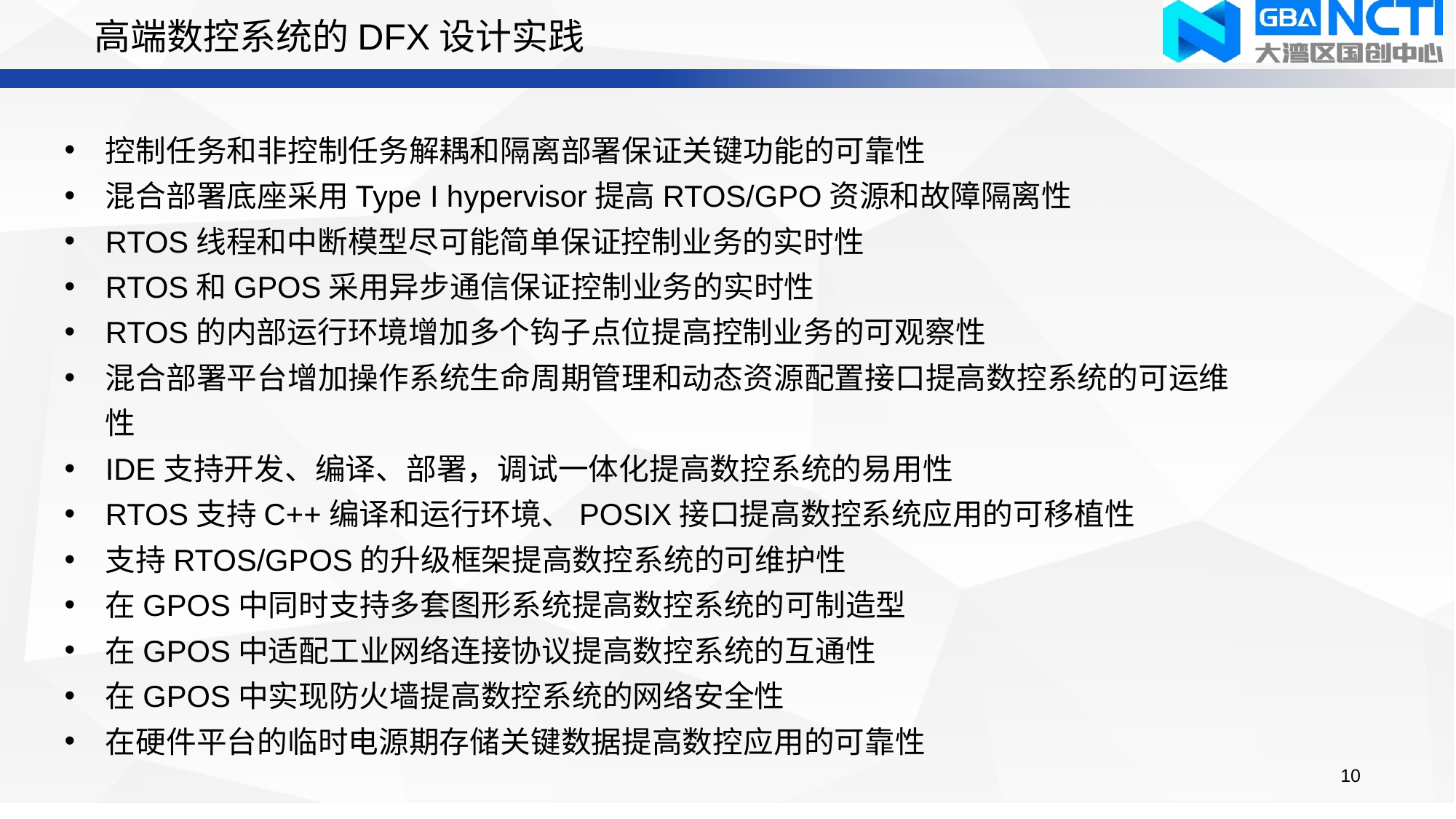

高端数控系统的DFX设计实践

控制任务和非控制任务解耦和隔离部署保证关键功能的可靠性
混合部署底座采用Type I hypervisor提高RTOS/GPO资源和故障隔离性
RTOS线程和中断模型尽可能简单保证控制业务的实时性
RTOS和GPOS采用异步通信保证控制业务的实时性
RTOS的内部运行环境增加多个钩子点位提高控制业务的可观察性
混合部署平台增加操作系统生命周期管理和动态资源配置接口提高数控系统的可运维性
IDE支持开发、编译、部署，调试一体化提高数控系统的易用性
RTOS支持C++编译和运行环境、POSIX接口提高数控系统应用的可移植性
支持RTOS/GPOS的升级框架提高数控系统的可维护性
在GPOS中同时支持多套图形系统提高数控系统的可制造型
在GPOS中适配工业网络连接协议提高数控系统的互通性
在GPOS中实现防火墙提高数控系统的网络安全性
在硬件平台的临时电源期存储关键数据提高数控应用的可靠性